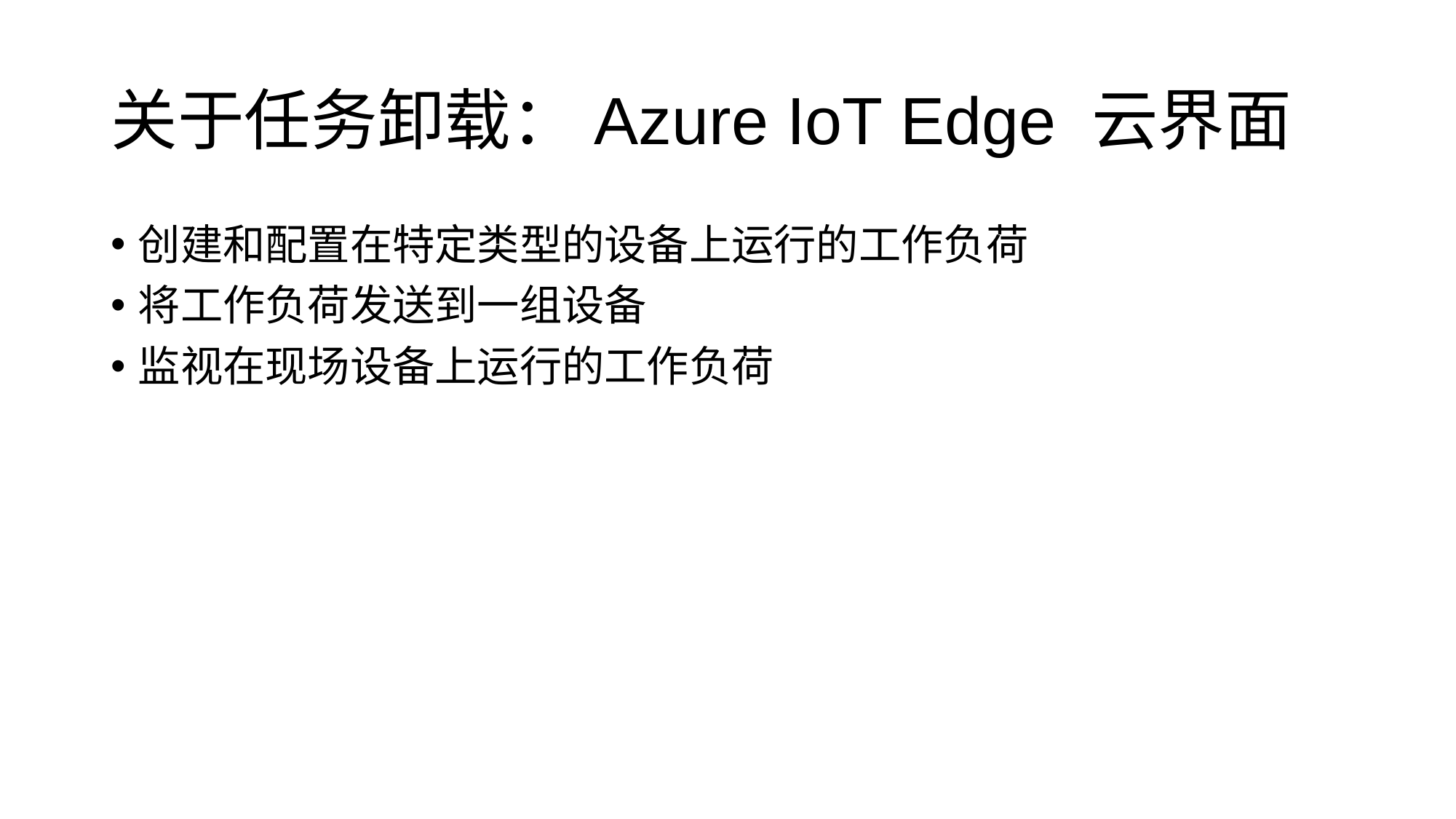

# 关于任务卸载：Azure IoT Edge 云界面
创建和配置在特定类型的设备上运行的工作负荷
将工作负荷发送到一组设备
监视在现场设备上运行的工作负荷